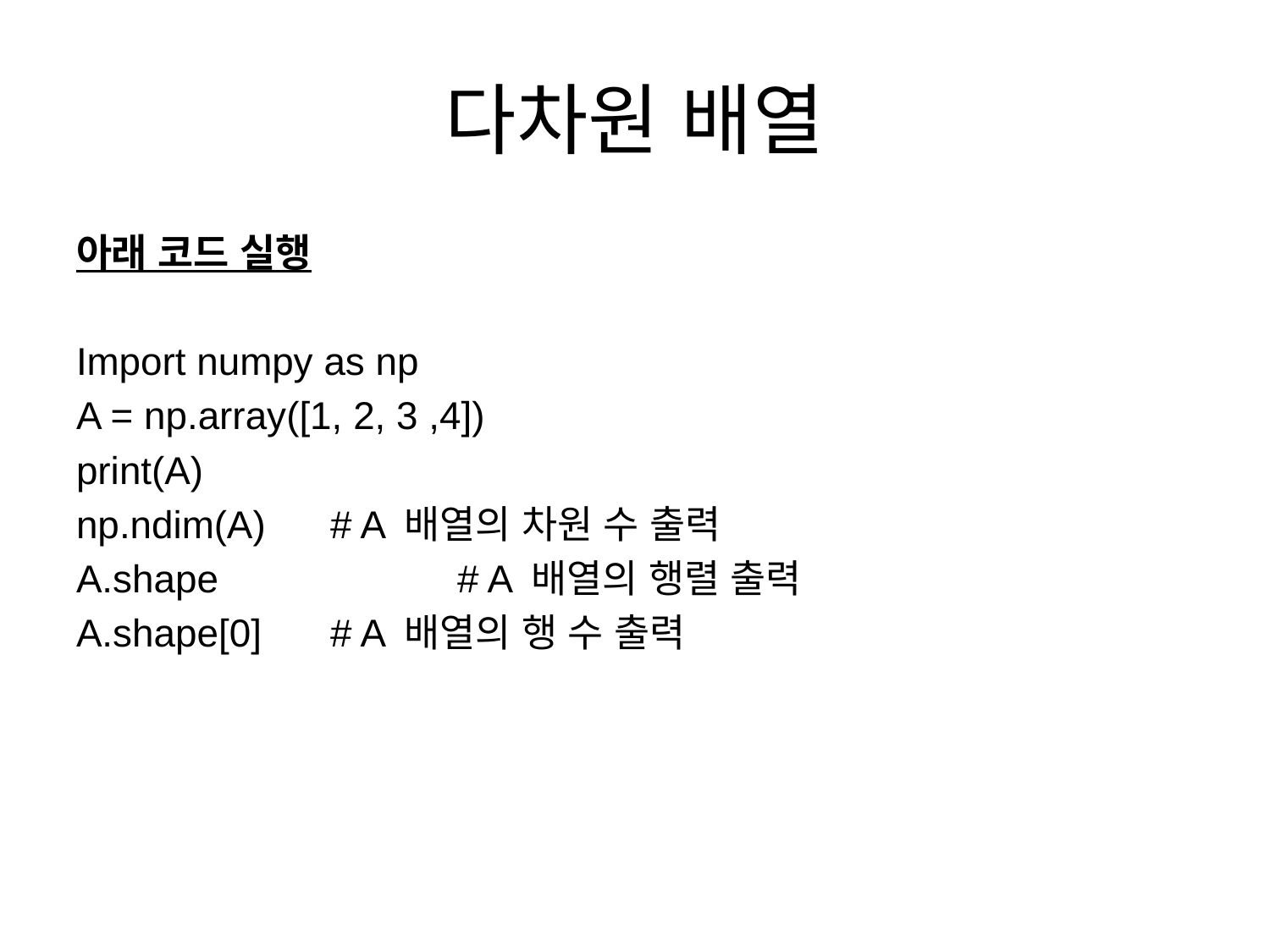

# 다차원 배열
아래 코드 실행

Import numpy as np
A = np.array([1, 2, 3 ,4])
print(A)
np.ndim(A)	# A 배열의 차원 수 출력
A.shape 		# A 배열의 행렬 출력
A.shape[0]	# A 배열의 행 수 출력